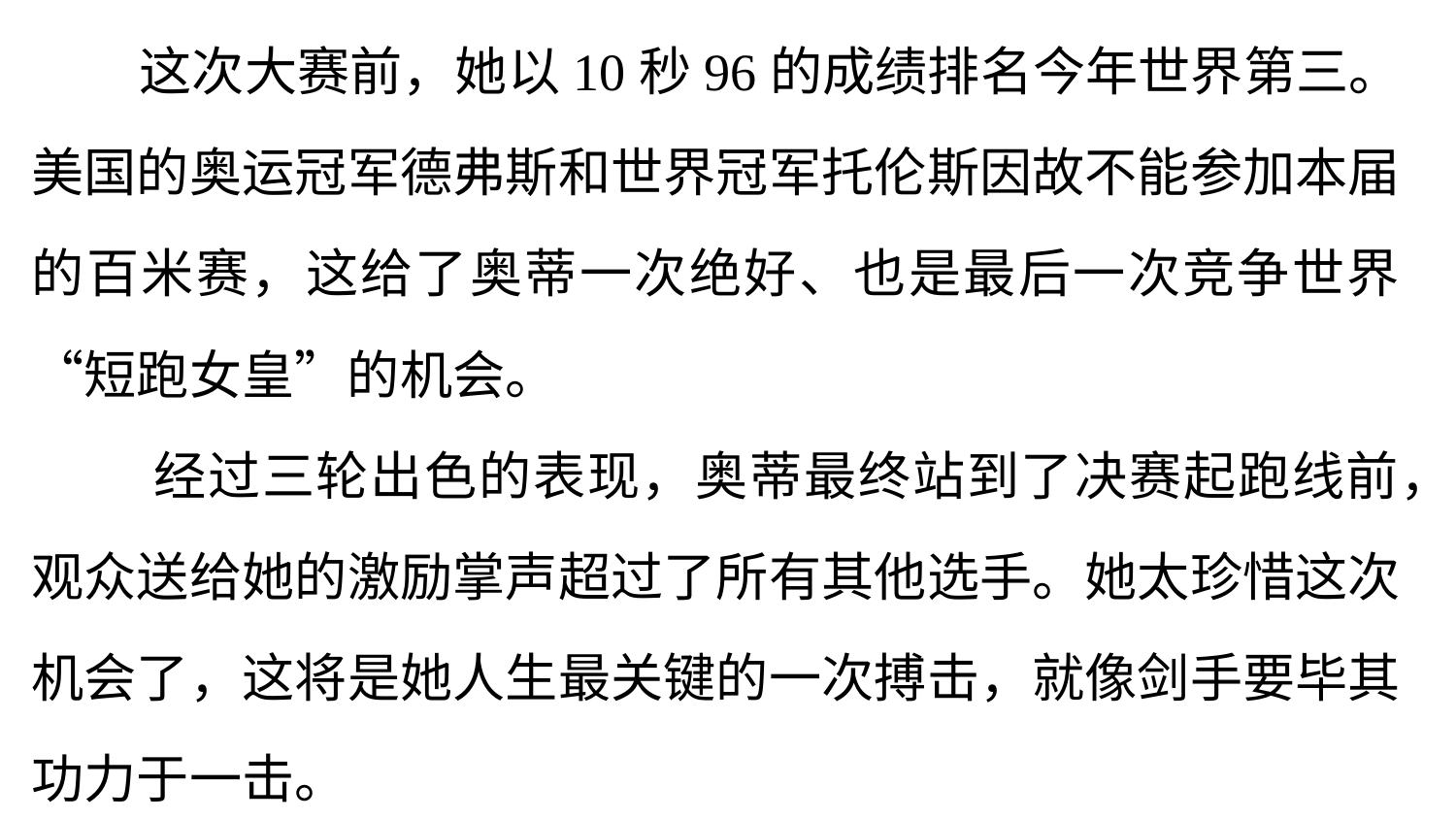

这次大赛前，她以10秒96的成绩排名今年世界第三。美国的奥运冠军德弗斯和世界冠军托伦斯因故不能参加本届的百米赛，这给了奥蒂一次绝好、也是最后一次竞争世界“短跑女皇”的机会。
        经过三轮出色的表现，奥蒂最终站到了决赛起跑线前，观众送给她的激励掌声超过了所有其他选手。她太珍惜这次机会了，这将是她人生最关键的一次搏击，就像剑手要毕其功力于一击。